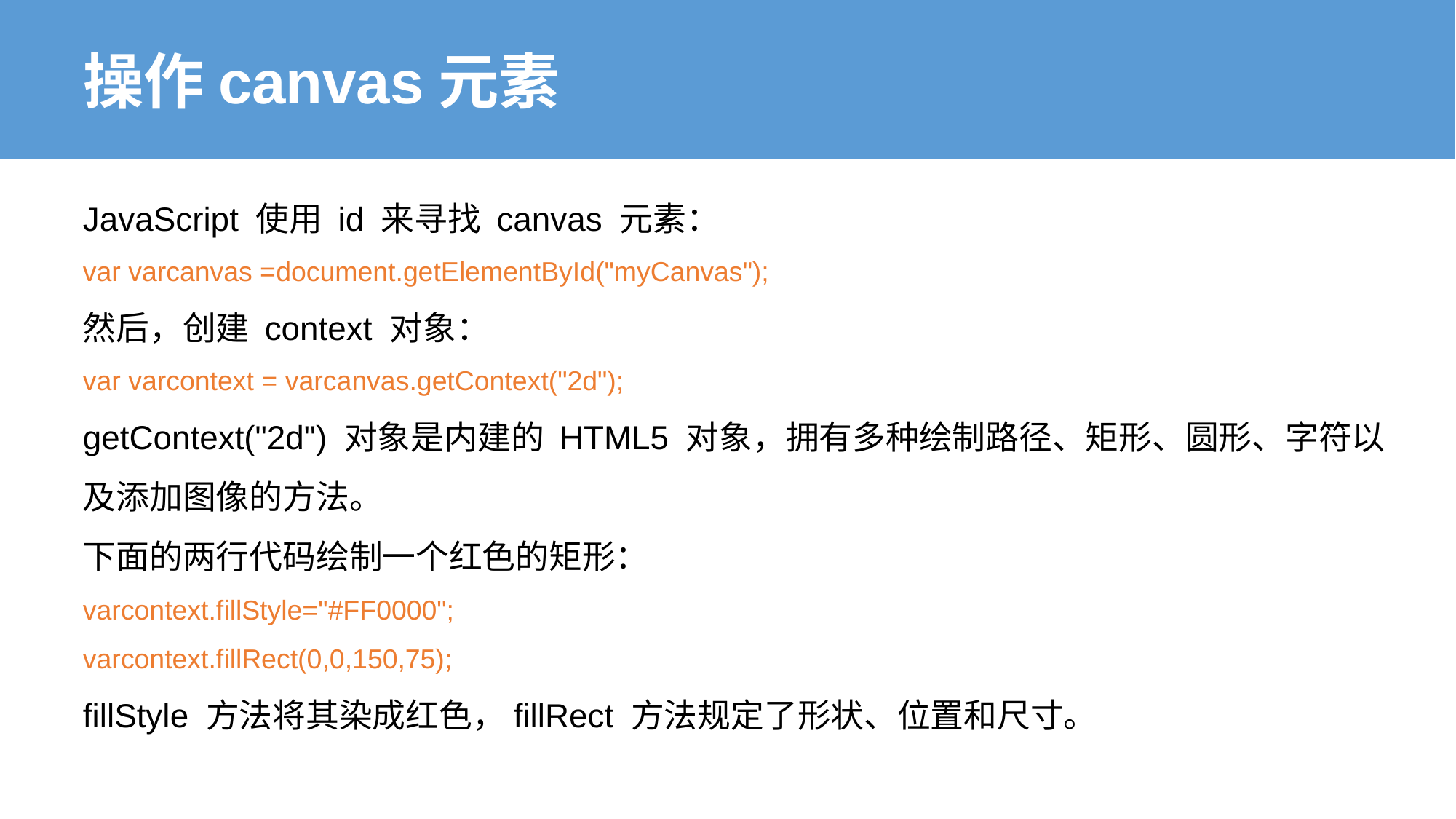

# 操作canvas元素
JavaScript 使用 id 来寻找 canvas 元素：
var varcanvas =document.getElementById("myCanvas");
然后，创建 context 对象：
var varcontext = varcanvas.getContext("2d");
getContext("2d") 对象是内建的 HTML5 对象，拥有多种绘制路径、矩形、圆形、字符以及添加图像的方法。
下面的两行代码绘制一个红色的矩形：
varcontext.fillStyle="#FF0000";
varcontext.fillRect(0,0,150,75);
fillStyle 方法将其染成红色，fillRect 方法规定了形状、位置和尺寸。